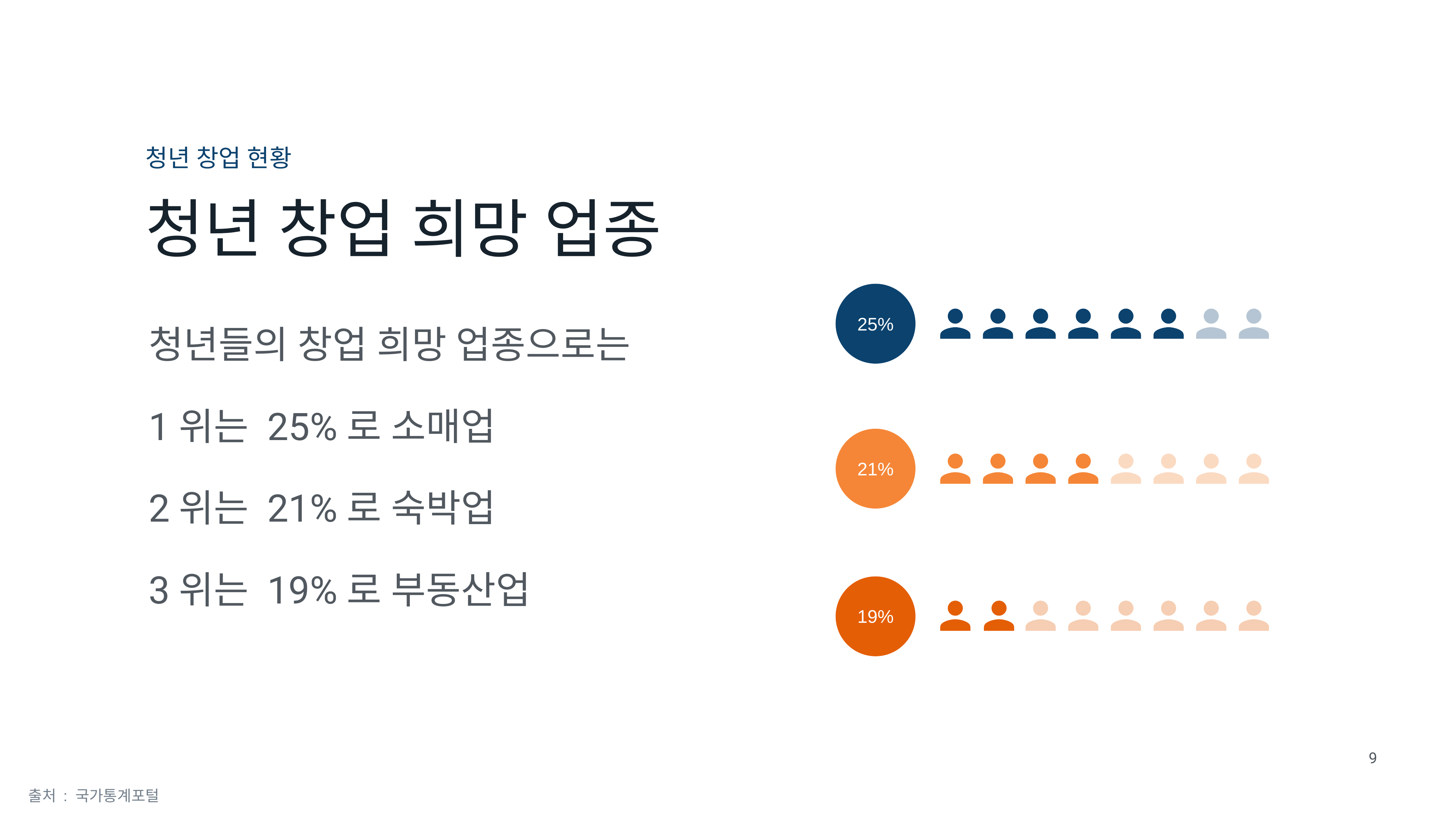

청년 창업 현황
청년 창업 희망 업종
청년들의 창업 희망 업종으로는
1위는 25%로 소매업
2위는 21%로 숙박업
3위는 19%로 부동산업

25%

21%

19%
9
출처 : 국가통계포털